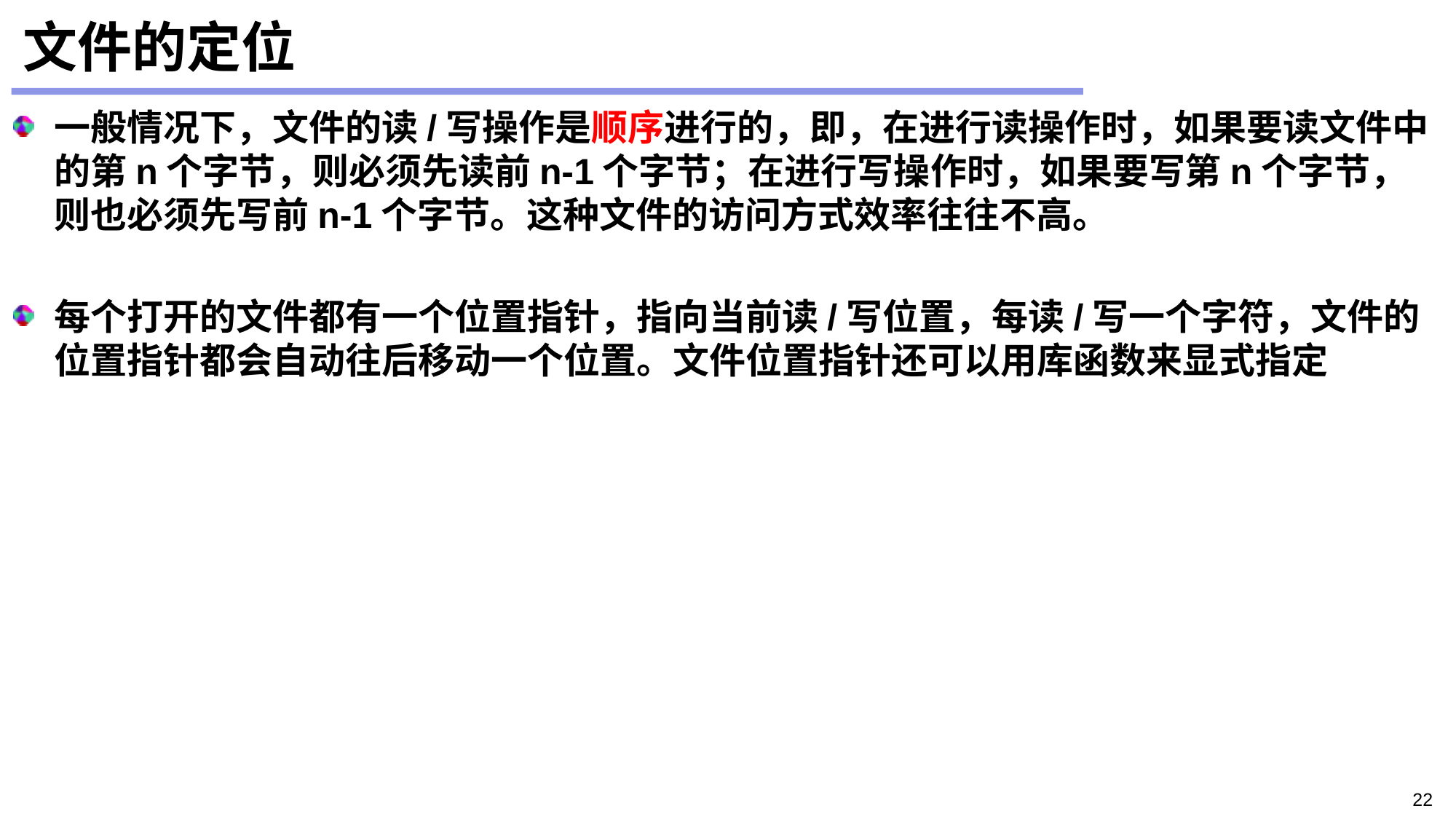

# 文件的定位
一般情况下，文件的读/写操作是顺序进行的，即，在进行读操作时，如果要读文件中的第n个字节，则必须先读前n-1个字节；在进行写操作时，如果要写第n个字节，则也必须先写前n-1个字节。这种文件的访问方式效率往往不高。

每个打开的文件都有一个位置指针，指向当前读/写位置，每读/写一个字符，文件的位置指针都会自动往后移动一个位置。文件位置指针还可以用库函数来显式指定

22